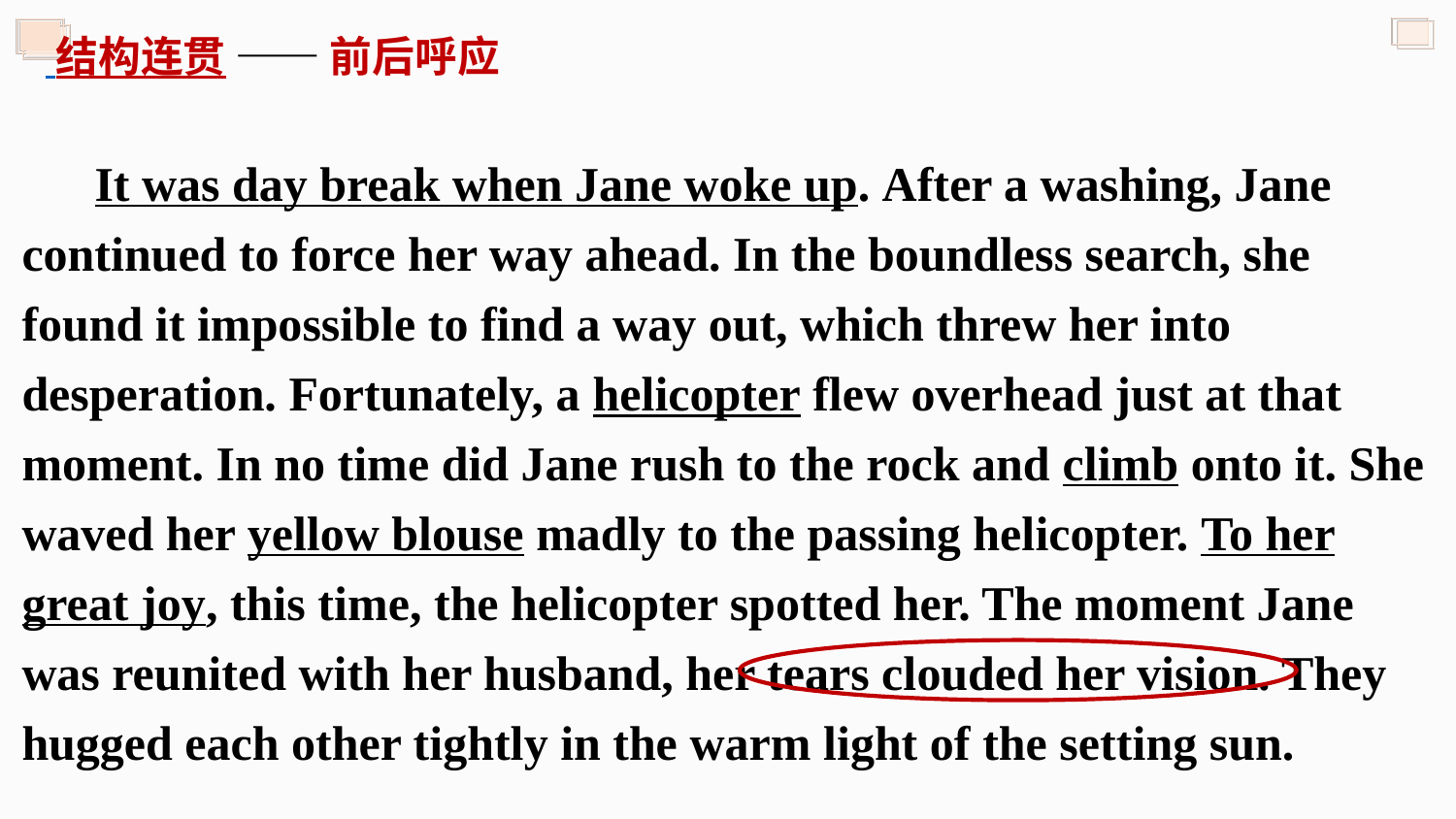

结构连贯 —— 前后呼应
It was day break when Jane woke up. After a washing, Jane continued to force her way ahead. In the boundless search, she found it impossible to find a way out, which threw her into desperation. Fortunately, a helicopter flew overhead just at that moment. In no time did Jane rush to the rock and climb onto it. She waved her yellow blouse madly to the passing helicopter. To her great joy, this time, the helicopter spotted her. The moment Jane was reunited with her husband, her tears clouded her vision. They hugged each other tightly in the warm light of the setting sun.